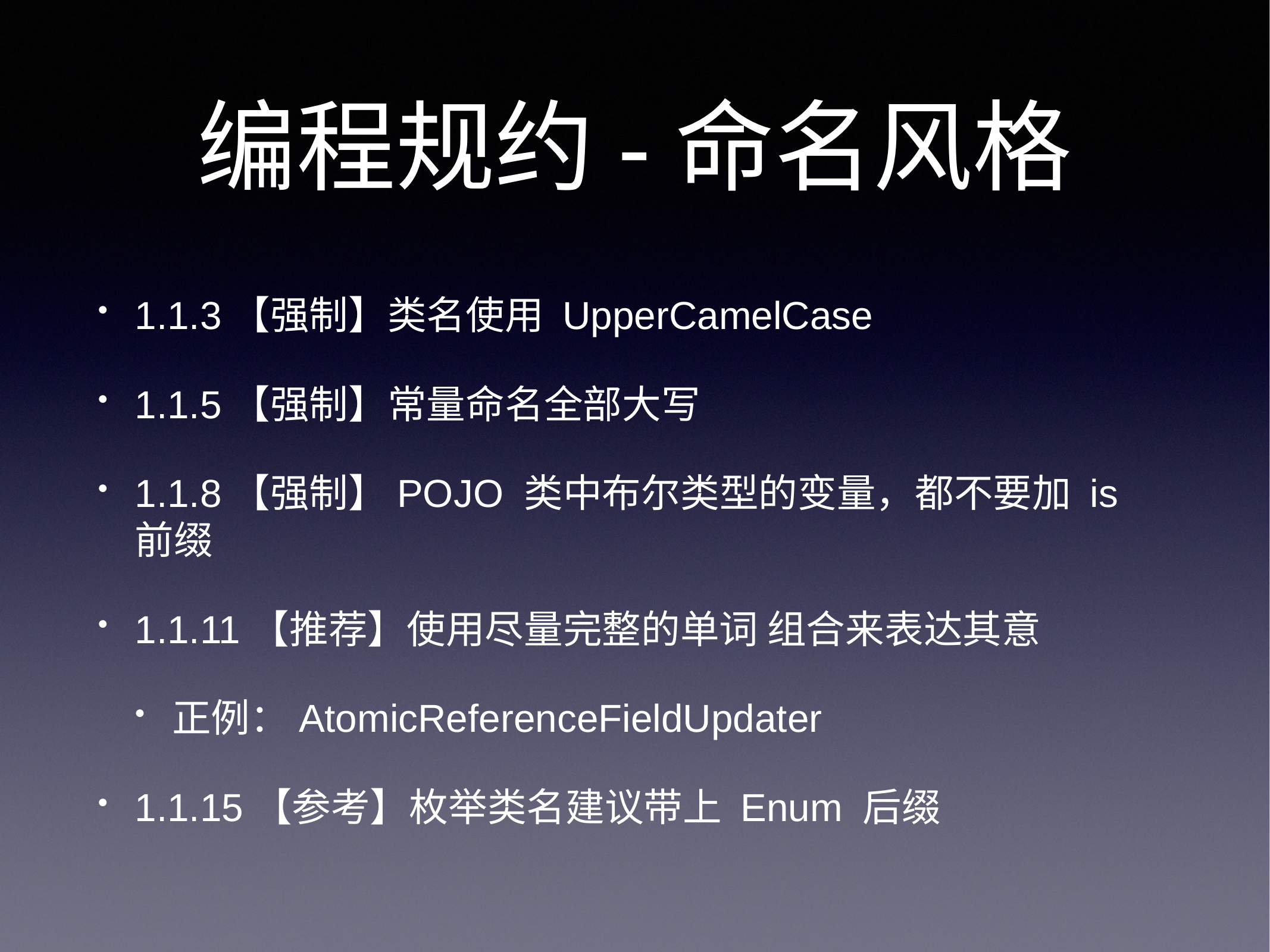

# 编程规约-命名风格
1.1.3【强制】类名使用 UpperCamelCase
1.1.5【强制】常量命名全部大写
1.1.8【强制】POJO 类中布尔类型的变量，都不要加 is 前缀
1.1.11【推荐】使用尽量完整的单词 组合来表达其意
正例：AtomicReferenceFieldUpdater
1.1.15【参考】枚举类名建议带上 Enum 后缀